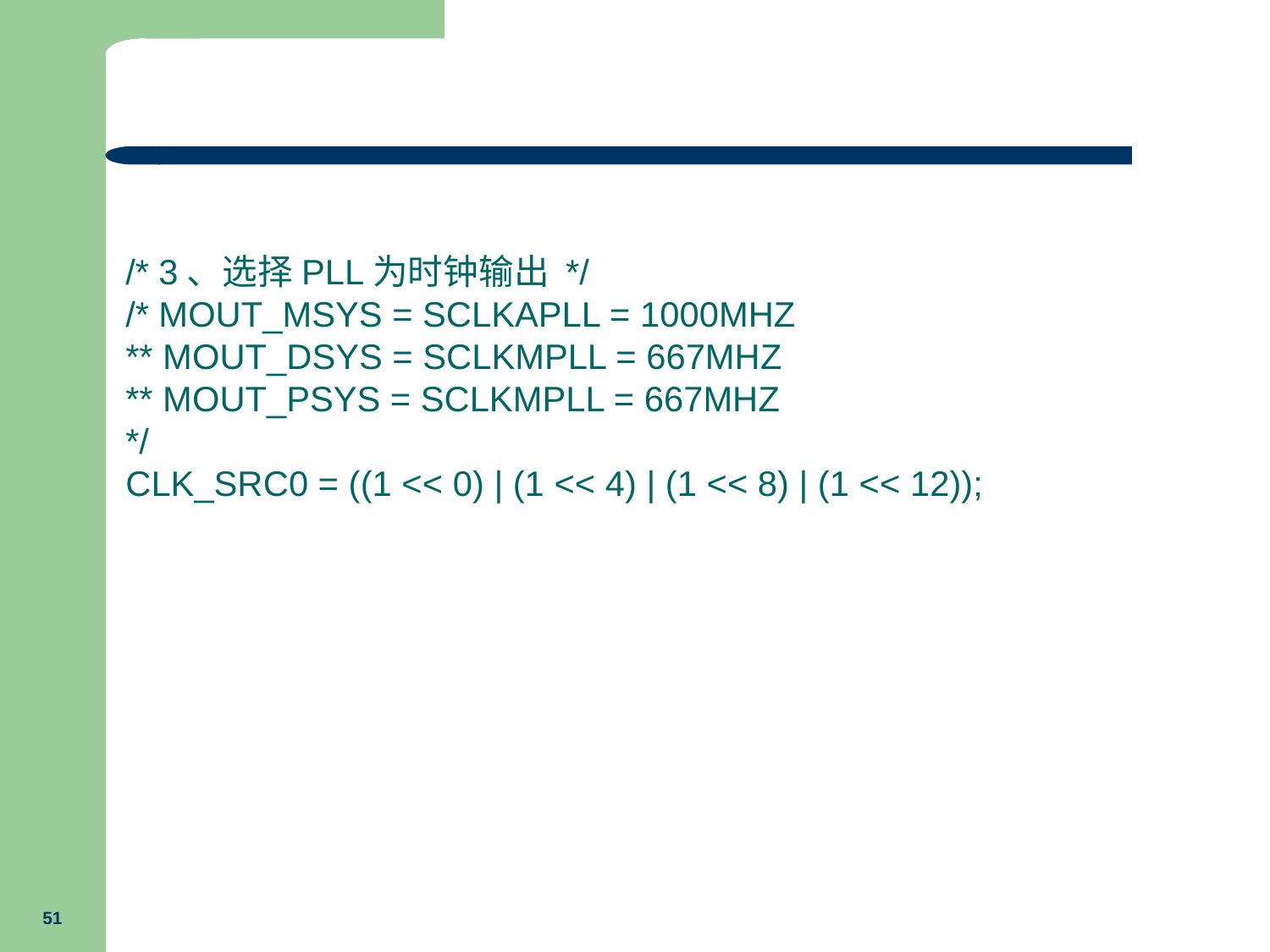

/* 3、选择PLL为时钟输出 */
    /* MOUT_MSYS = SCLKAPLL = 1000MHz
    ** MOUT_DSYS = SCLKMPLL = 667MHz
    ** MOUT_PSYS = SCLKMPLL = 667MHz
    */
    CLK_SRC0 = ((1 << 0) | (1 << 4) | (1 << 8) | (1 << 12));
51